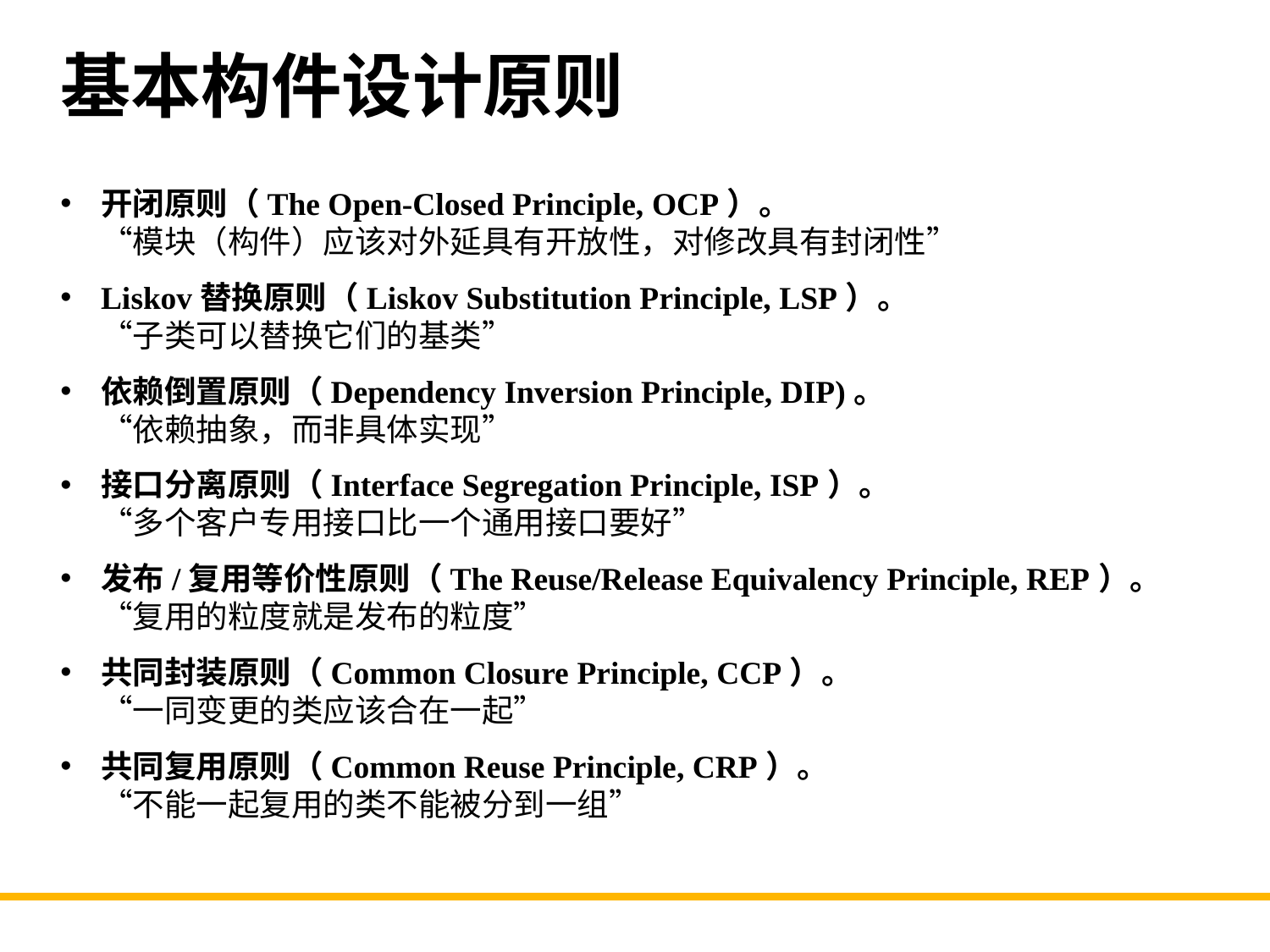

# 基本构件设计原则
开闭原则（The Open-Closed Principle, OCP）。
“模块（构件）应该对外延具有开放性，对修改具有封闭性”
Liskov替换原则（Liskov Substitution Principle, LSP）。
“子类可以替换它们的基类”
依赖倒置原则（Dependency Inversion Principle, DIP)。
“依赖抽象，而非具体实现”
接口分离原则（Interface Segregation Principle, ISP）。
“多个客户专用接口比一个通用接口要好”
发布/复用等价性原则（The Reuse/Release Equivalency Principle, REP）。
“复用的粒度就是发布的粒度”
共同封装原则（Common Closure Principle, CCP）。
“一同变更的类应该合在一起”
共同复用原则（Common Reuse Principle, CRP）。
“不能一起复用的类不能被分到一组”